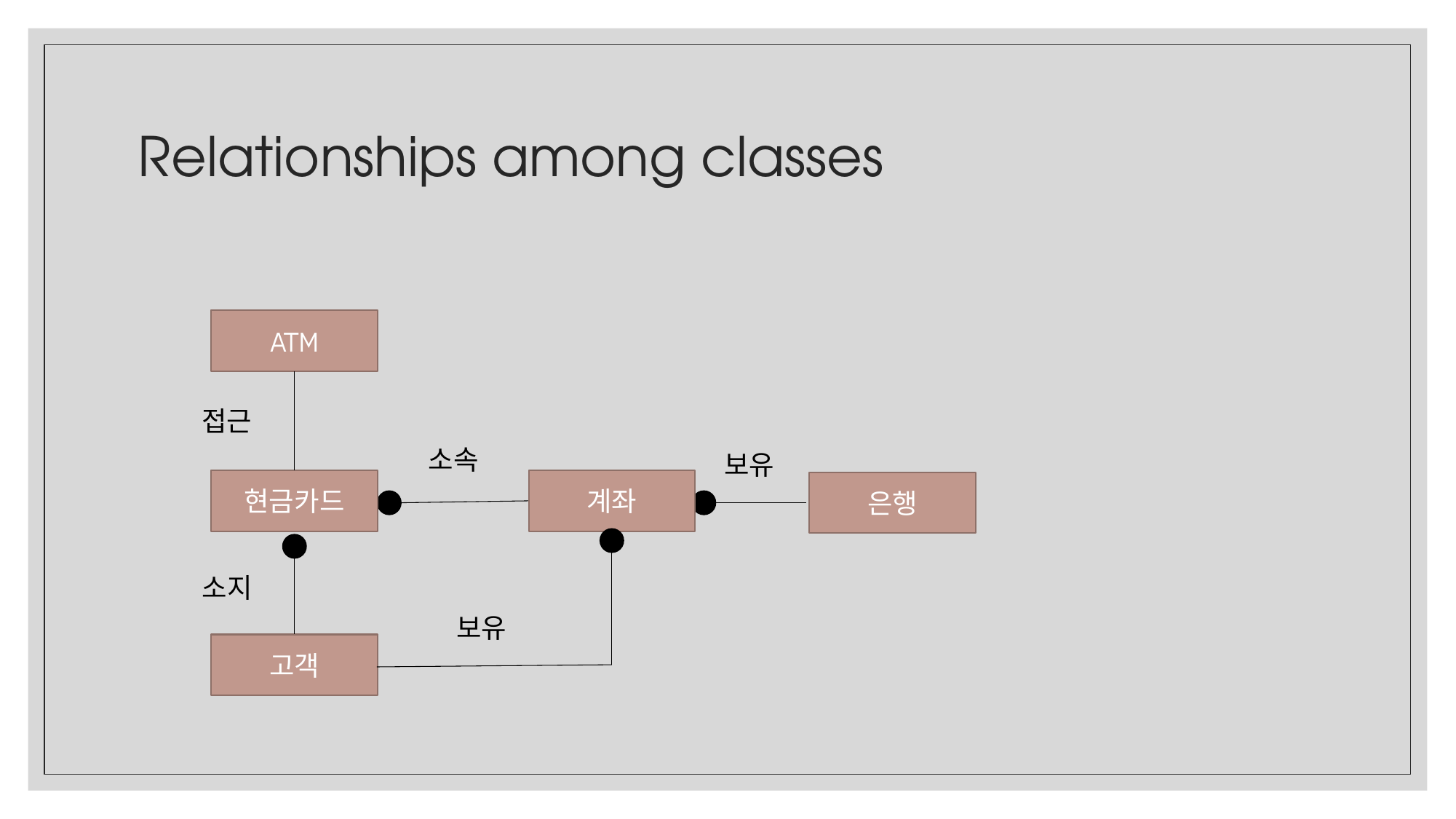

# Relationships among classes
ATM
접근
소속
보유
현금카드
계좌
은행

소지
보유
고객